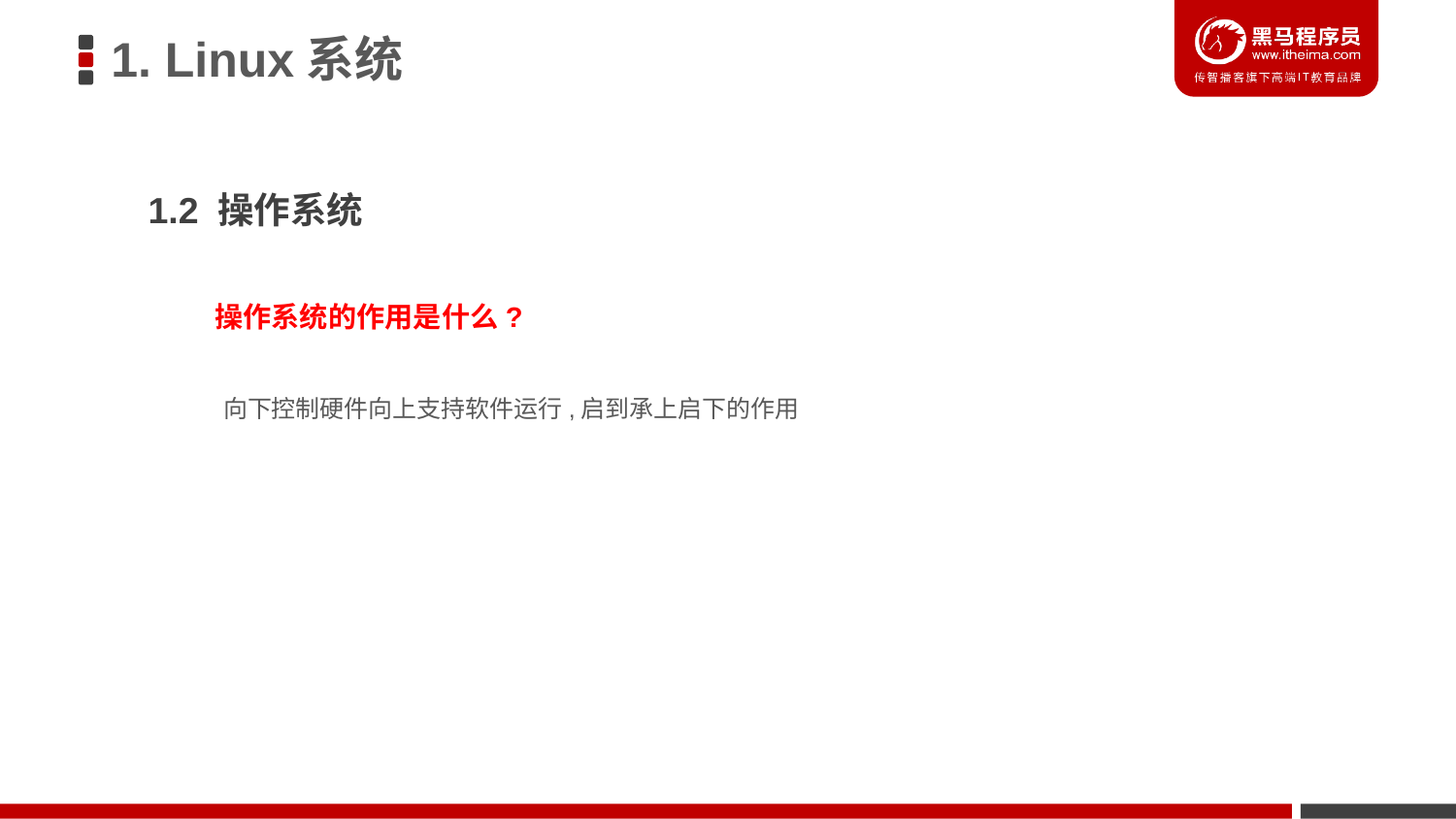

1. Linux系统
1.2 操作系统
操作系统的作用是什么?
向下控制硬件向上支持软件运行,启到承上启下的作用